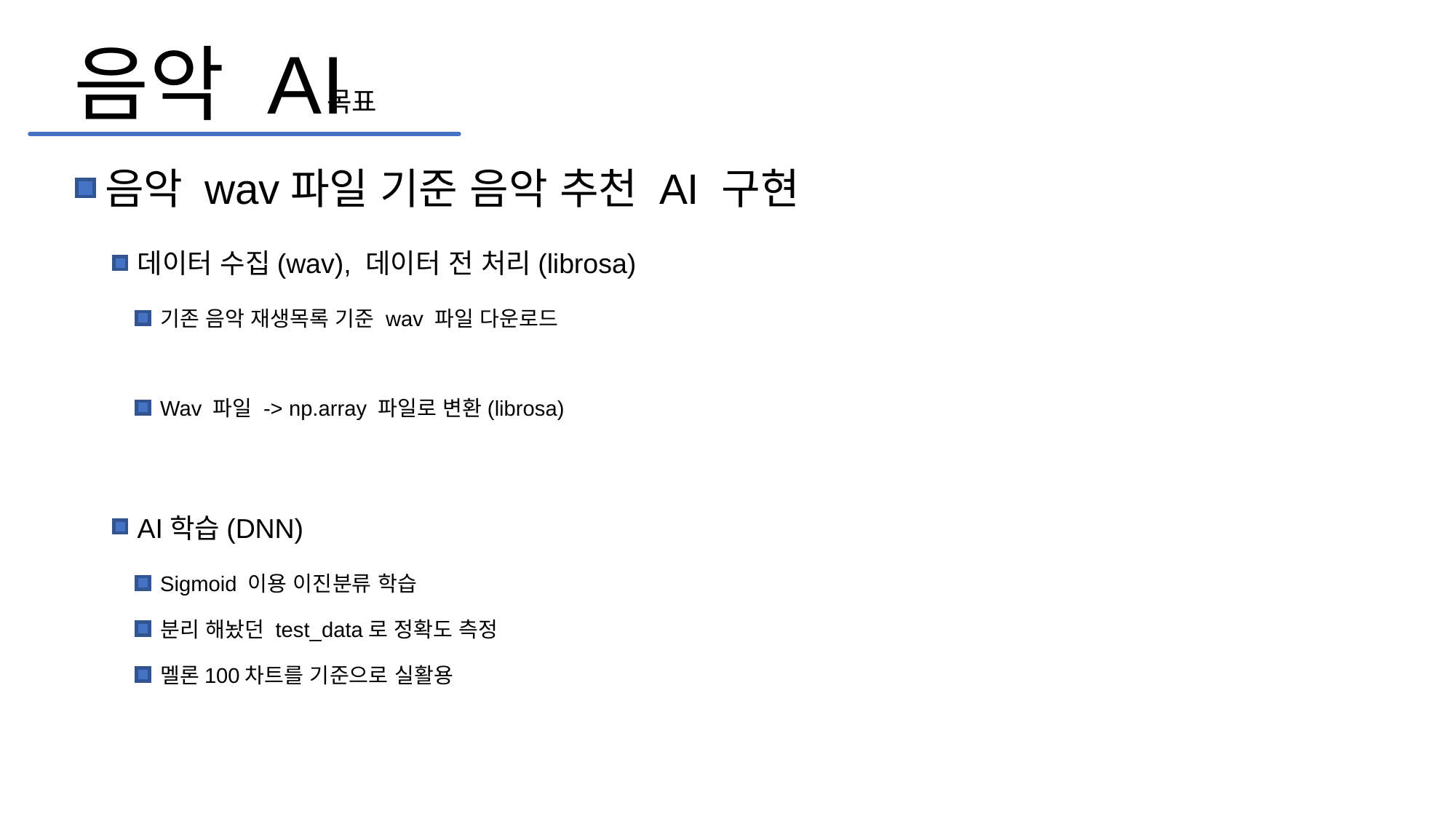

음악 AI
목표
음악 wav파일 기준 음악 추천 AI 구현

데이터 수집(wav), 데이터 전 처리(librosa)

기존 음악 재생목록 기준 wav 파일 다운로드

Wav 파일 -> np.array 파일로 변환(librosa)

AI학습(DNN)

Sigmoid 이용 이진분류 학습

분리 해놨던 test_data로 정확도 측정

멜론100차트를 기준으로 실활용